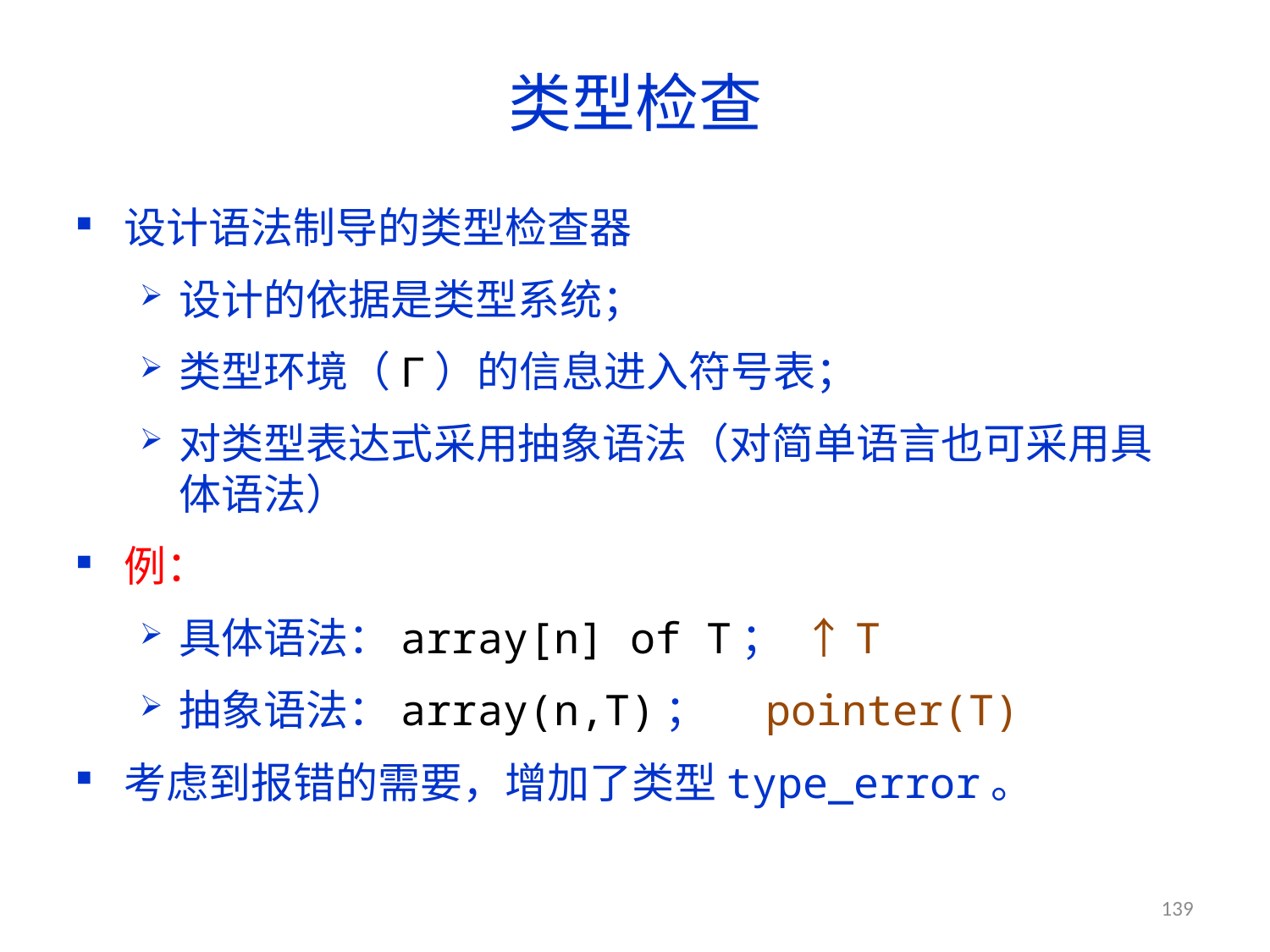

# 类型检查
设计语法制导的类型检查器
设计的依据是类型系统；
类型环境（Γ）的信息进入符号表；
对类型表达式采用抽象语法（对简单语言也可采用具体语法）
例：
具体语法：array[n] of T；  ↑T
抽象语法：array(n,T)；     pointer(T)
考虑到报错的需要，增加了类型type_error。
139